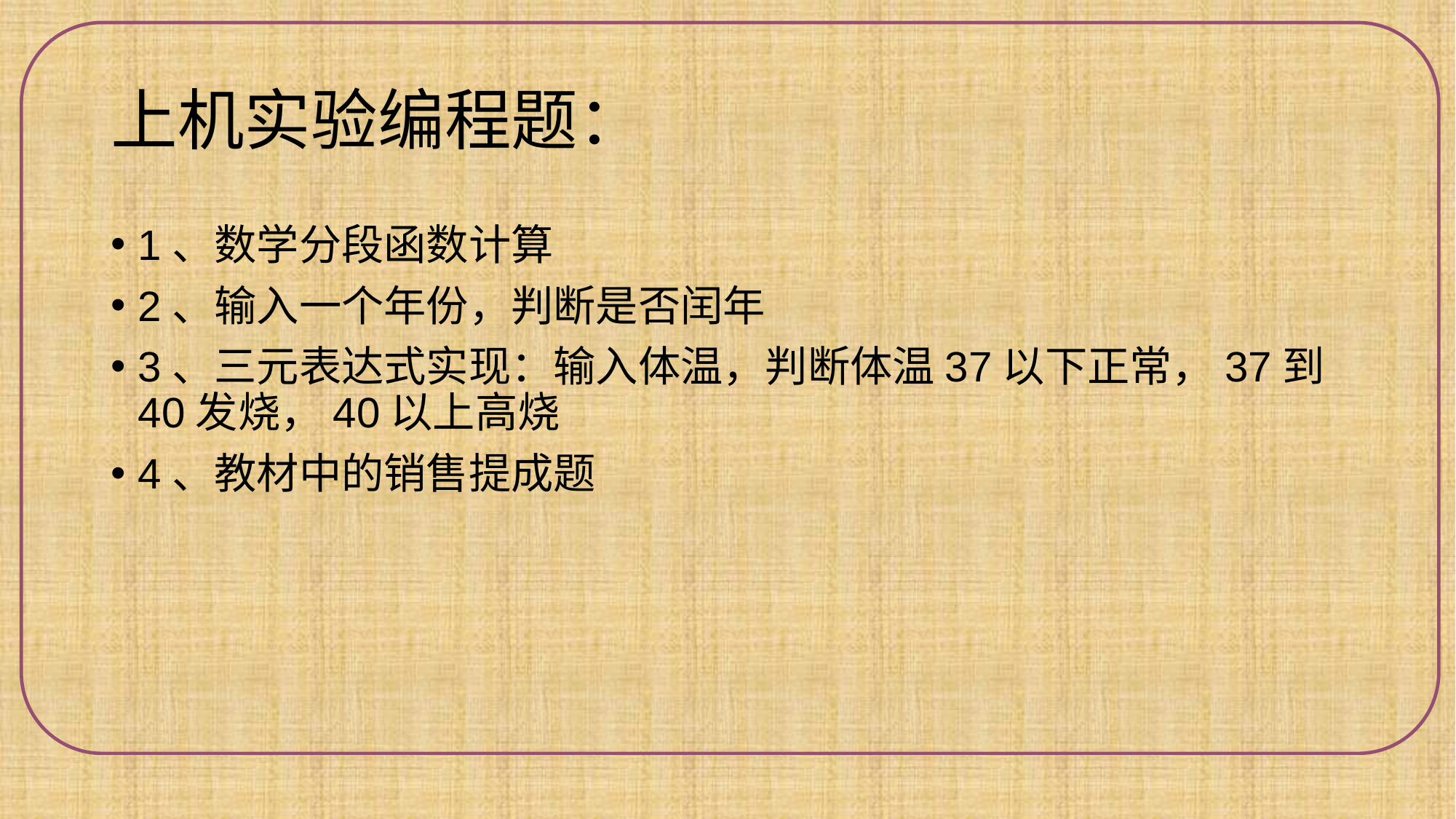

# 上机实验编程题：
1、数学分段函数计算
2、输入一个年份，判断是否闰年
3、三元表达式实现：输入体温，判断体温37以下正常，37到40发烧，40以上高烧
4、教材中的销售提成题